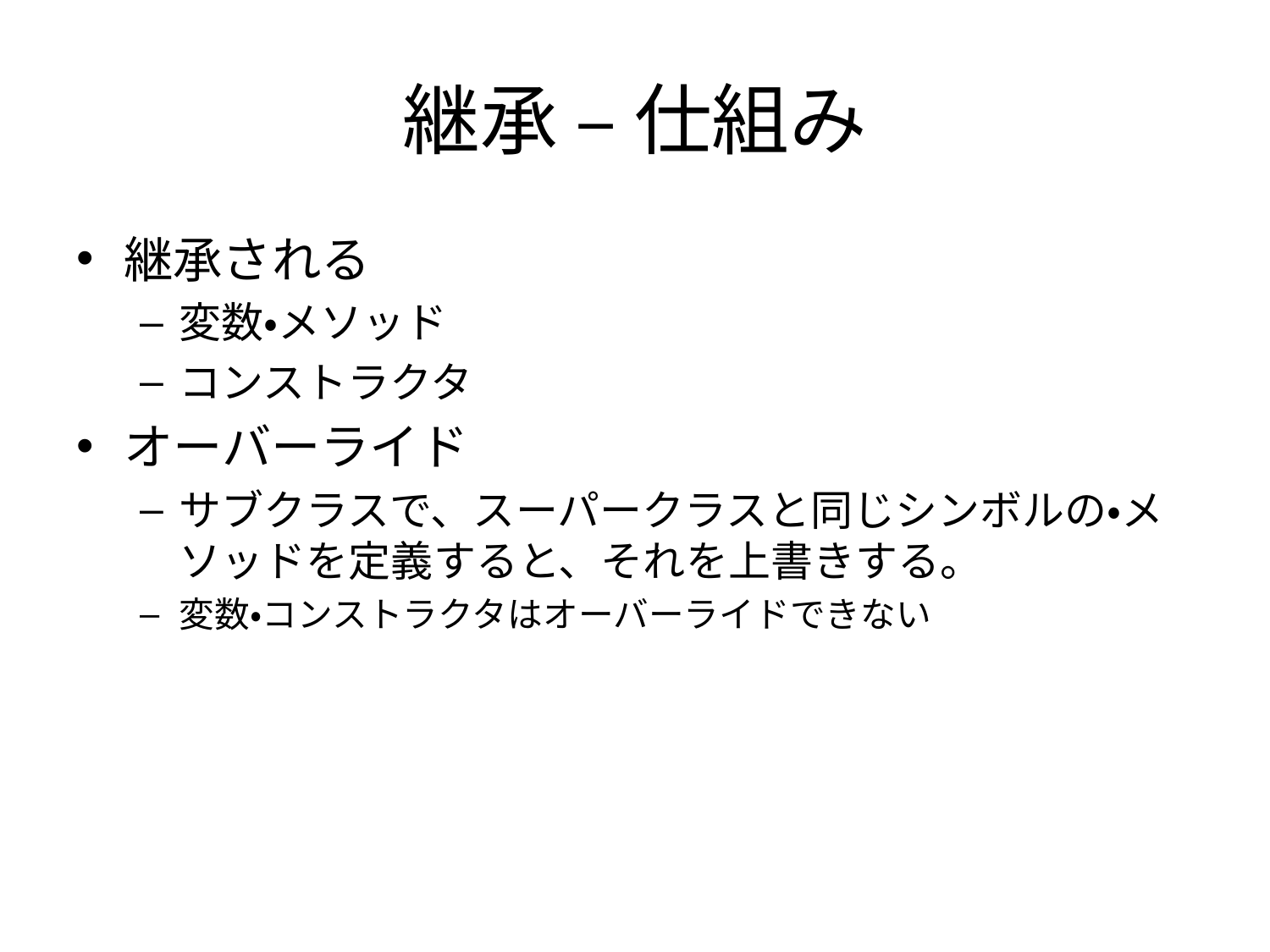

# 継承 – 仕組み
継承される
変数・メソッド
コンストラクタ
オーバーライド
サブクラスで、スーパークラスと同じシンボルの・メソッドを定義すると、それを上書きする。
変数・コンストラクタはオーバーライドできない